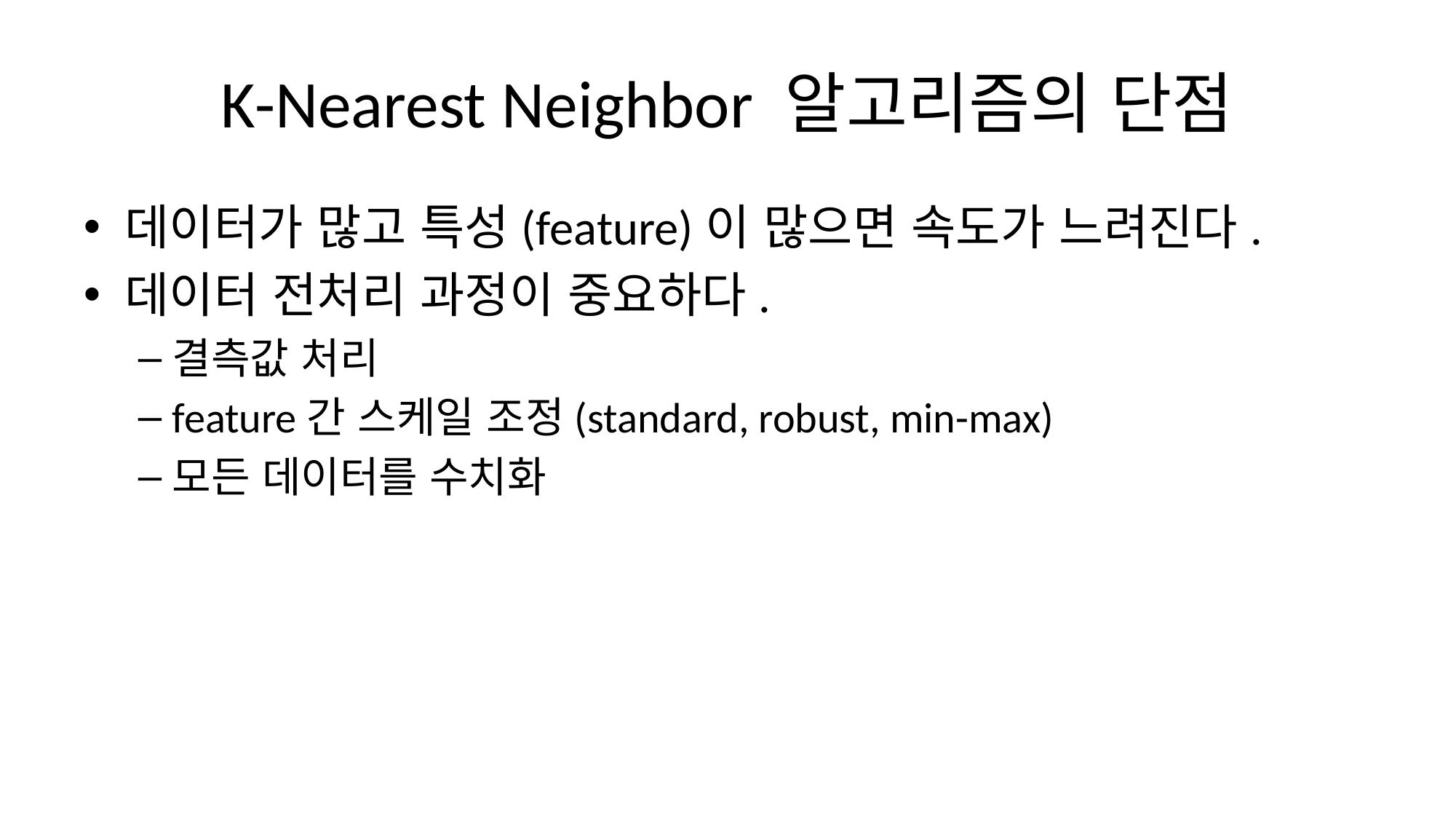

# K-Nearest Neighbor 알고리즘의 단점
데이터가 많고 특성(feature)이 많으면 속도가 느려진다.
데이터 전처리 과정이 중요하다.
결측값 처리
feature간 스케일 조정(standard, robust, min-max)
모든 데이터를 수치화